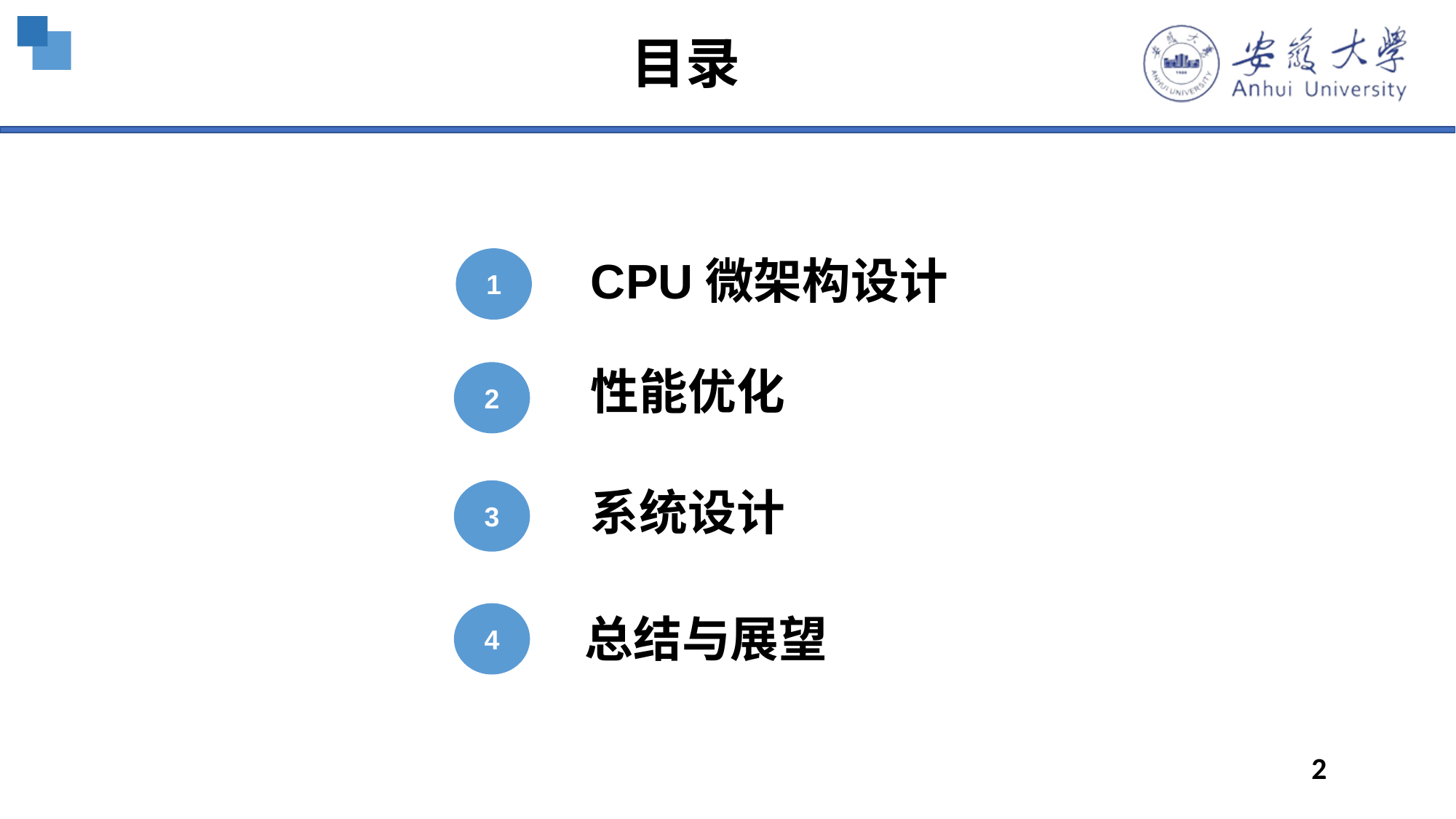

# 目录

1
CPU微架构设计
性能优化

2

3
系统设计

4
总结与展望

2